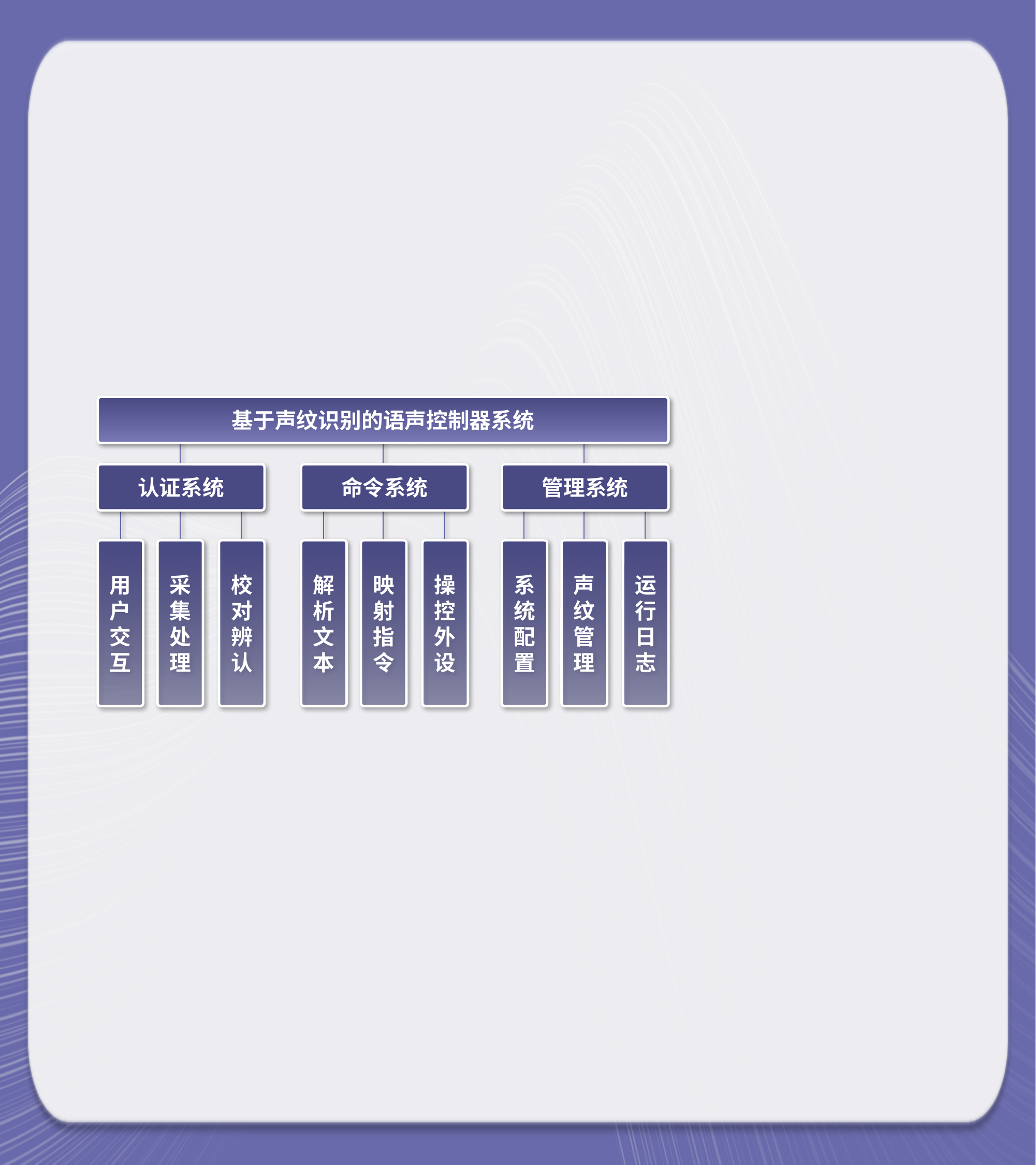

基于声纹识别的语声控制器系统
命令系统
管理系统
认证系统
用户交互
采集处理
校对辨认
解析文本
映射指令
操控外设
系统配置
声纹管理
运行日志